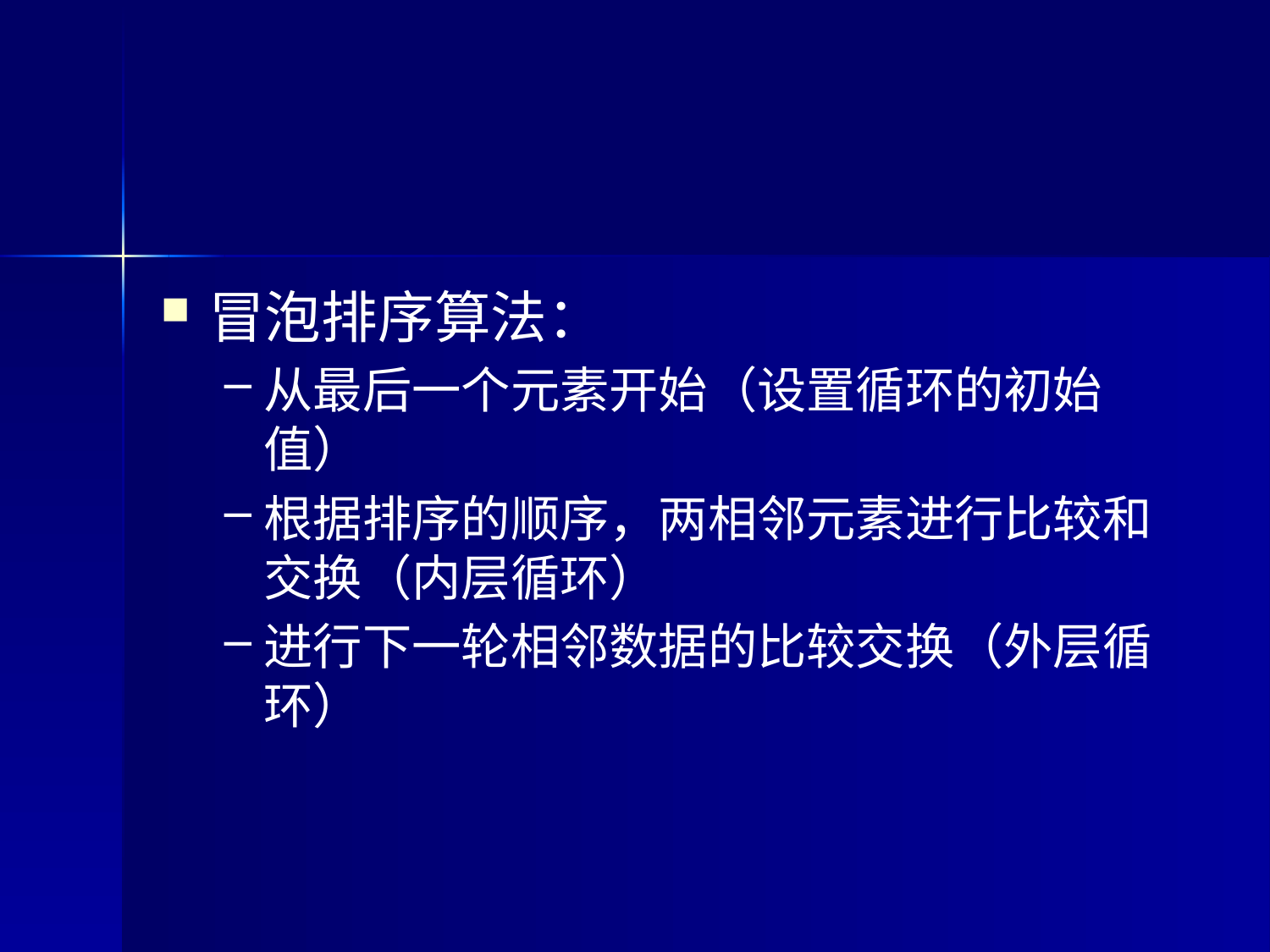

冒泡排序算法：
从最后一个元素开始（设置循环的初始值）
根据排序的顺序，两相邻元素进行比较和交换（内层循环）
进行下一轮相邻数据的比较交换（外层循环）